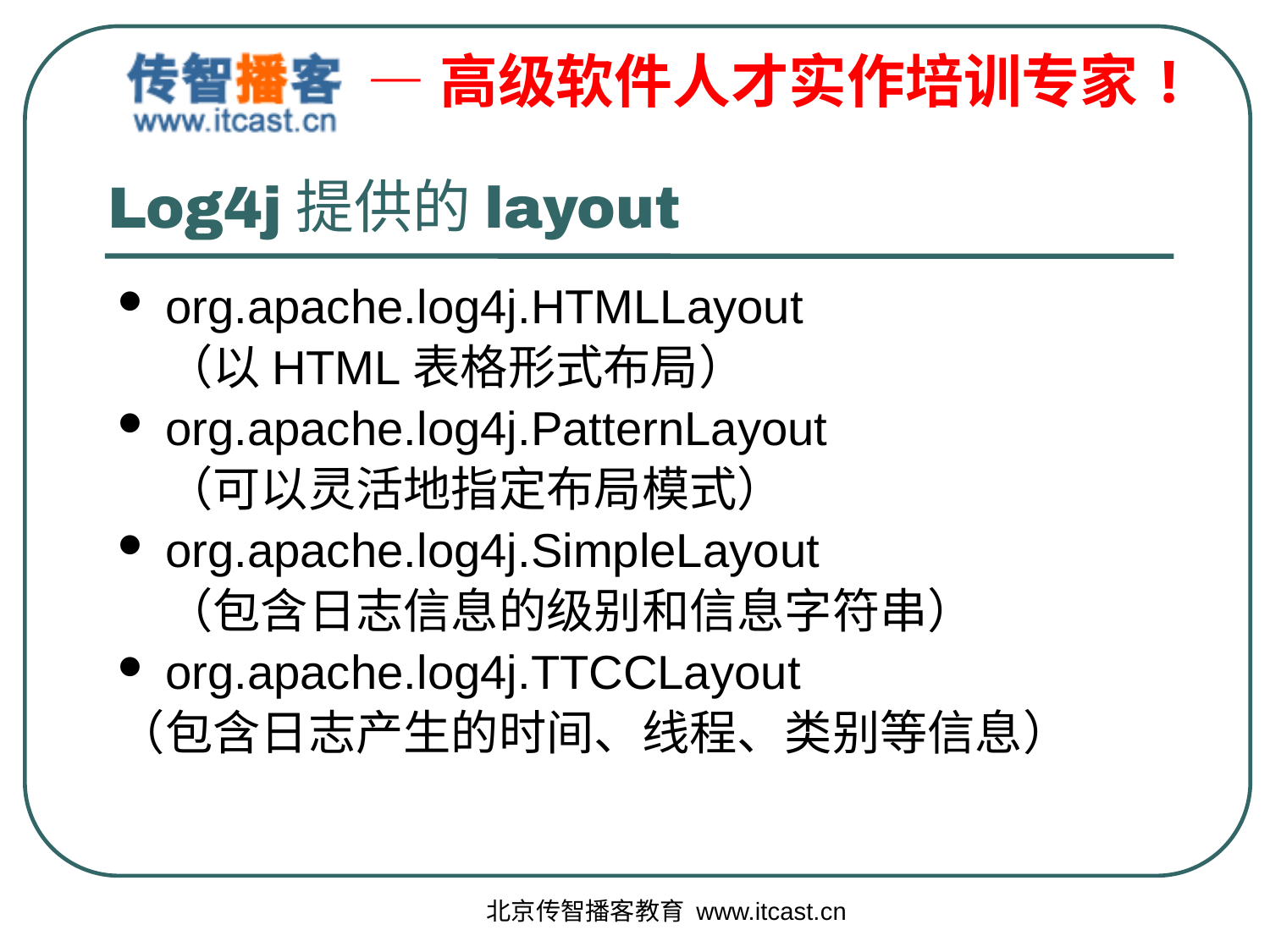

# Log4j提供的layout
org.apache.log4j.HTMLLayout
	（以HTML表格形式布局）
org.apache.log4j.PatternLayout
	（可以灵活地指定布局模式）
org.apache.log4j.SimpleLayout
	（包含日志信息的级别和信息字符串）
org.apache.log4j.TTCCLayout
（包含日志产生的时间、线程、类别等信息）
北京传智播客教育 www.itcast.cn